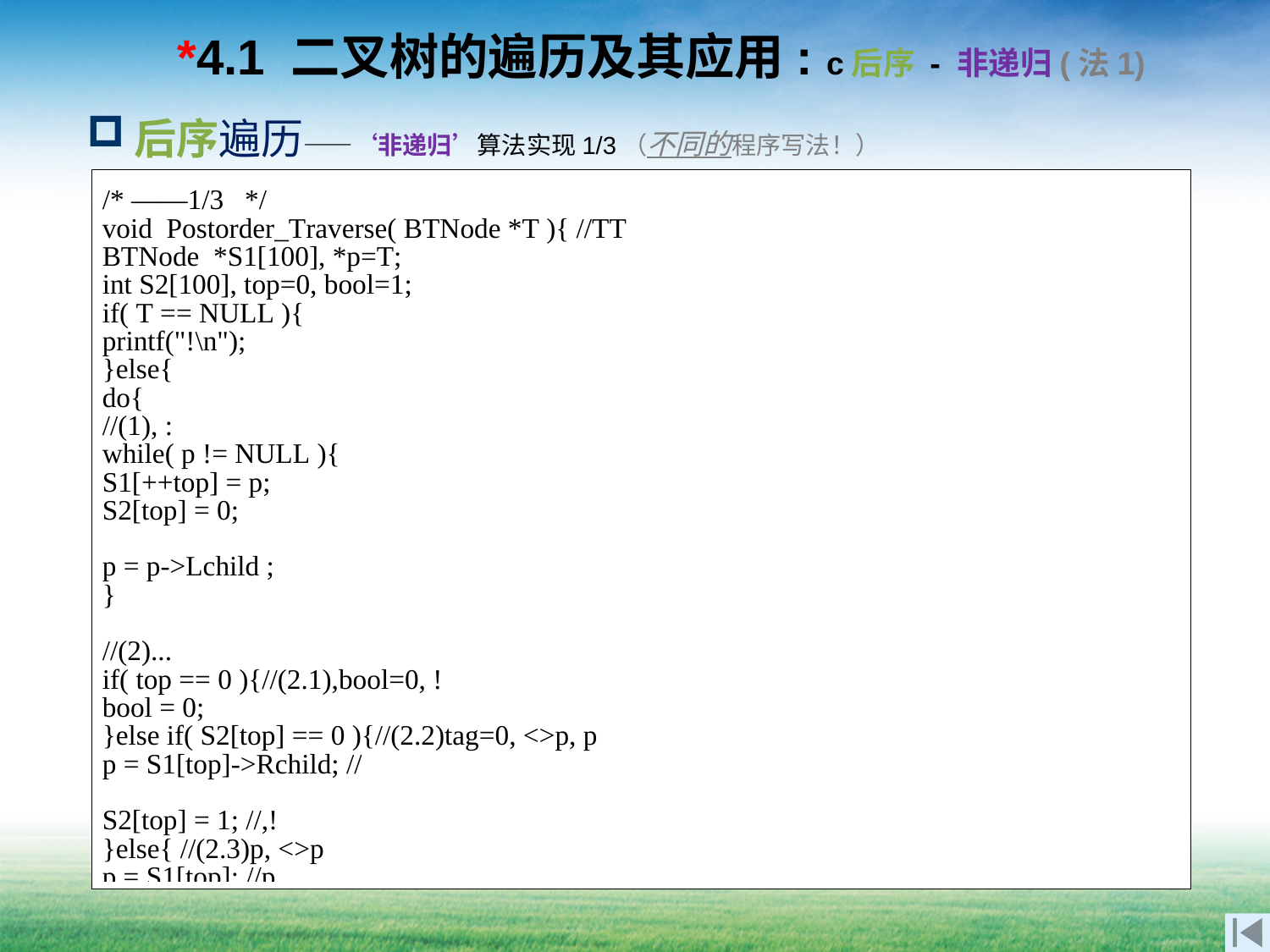

# *4.1 二叉树的遍历及其应用: c后序 - 非递归(法1)
后序遍历——‘非递归’算法实现1/3（不同的程序写法！）